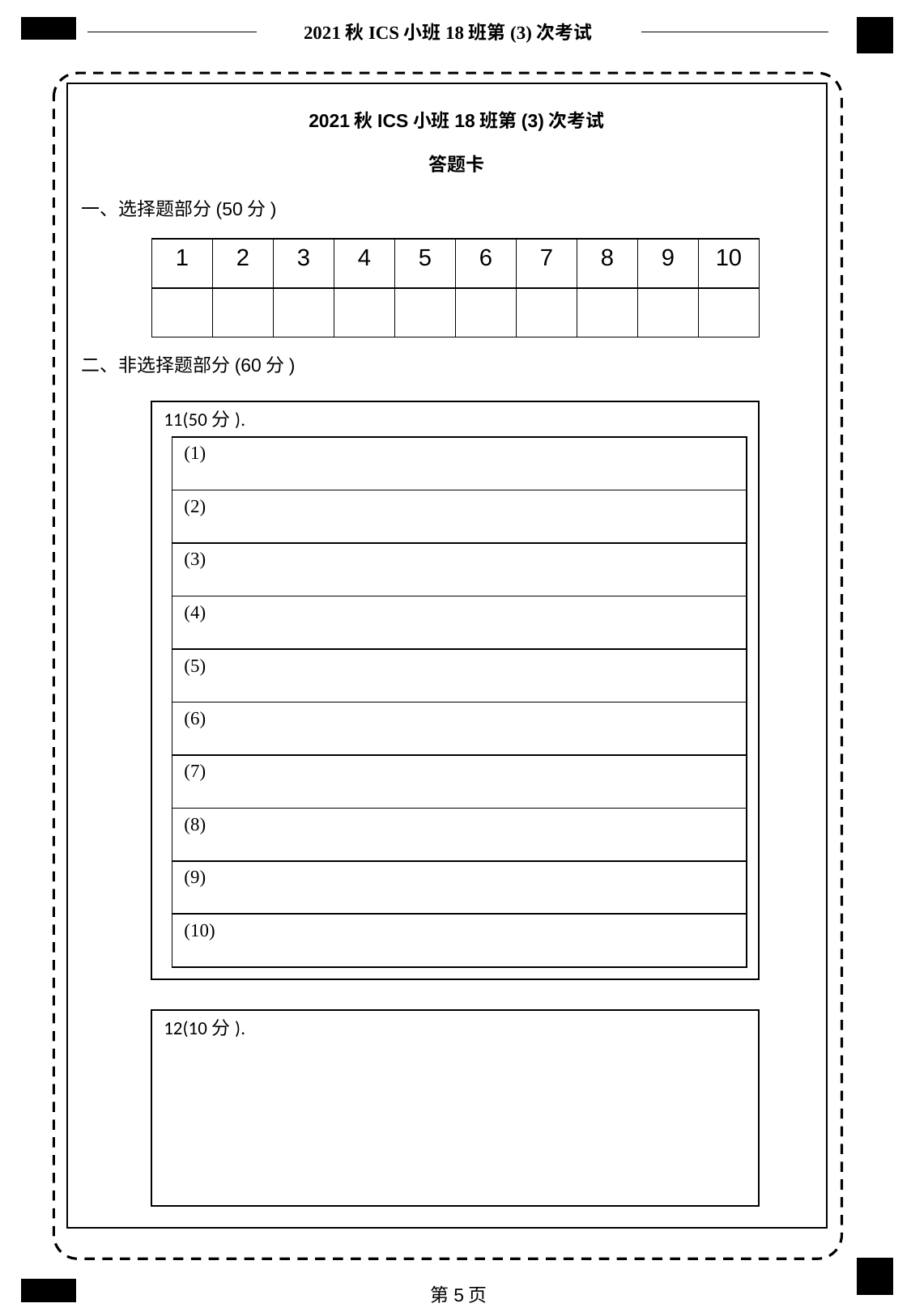

2021秋ICS小班18班第(3)次考试

2021秋ICS小班18班第(3)次考试

答题卡

一、选择题部分(50分)

二、非选择题部分(60分)

| 1 | 2 | 3 | 4 | 5 | 6 | 7 | 8 | 9 | 10 |
| --- | --- | --- | --- | --- | --- | --- | --- | --- | --- |
|  |  |  |  |  |  |  |  |  |  |
11(50分).
| (1) |
| --- |
| (2) |
| (3) |
| (4) |
| (5) |
| (6) |
| (7) |
| (8) |
| (9) |
| (10) |
12(10分).

第5页